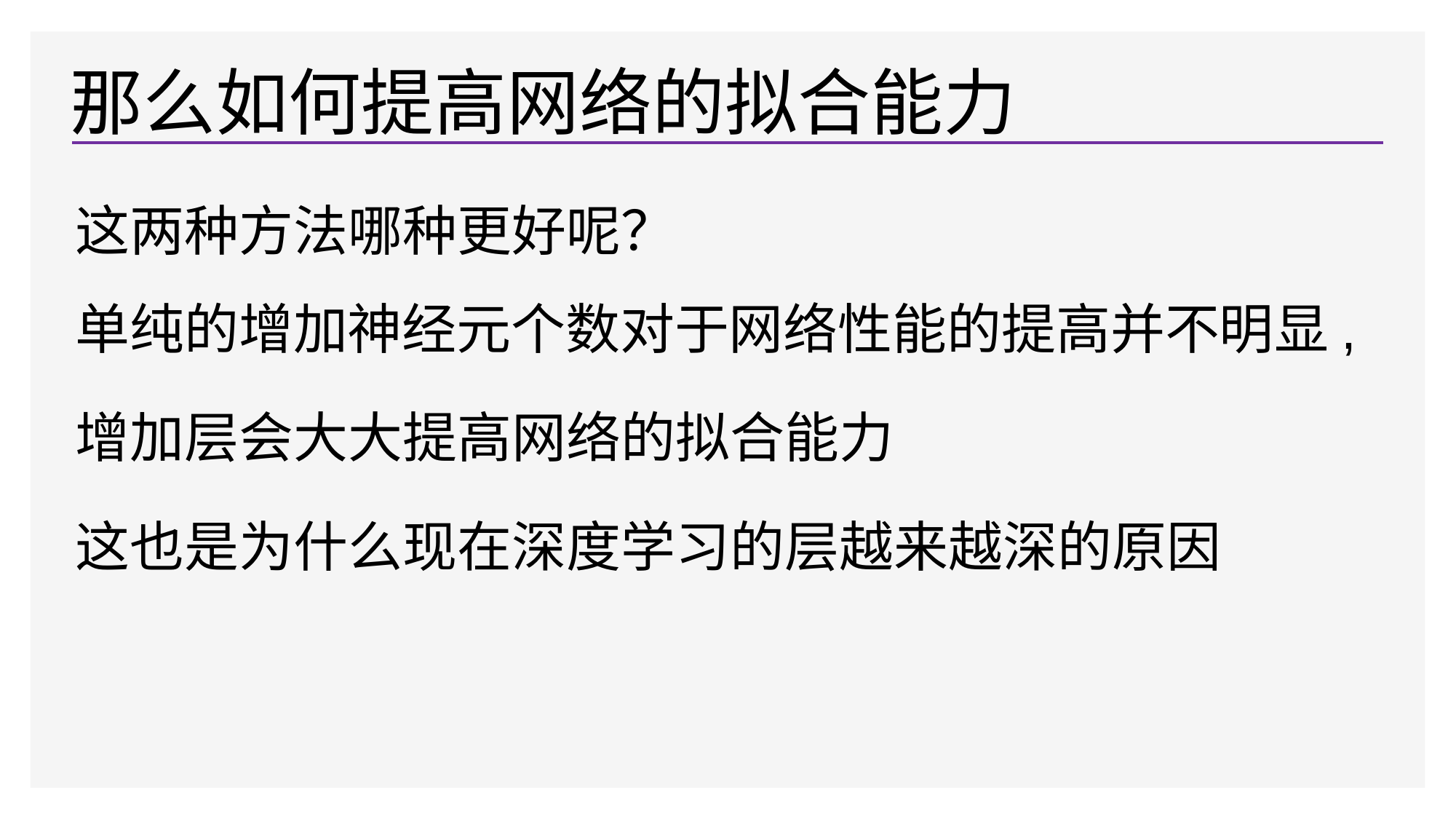

# 那么如何提高网络的拟合能力
这两种方法哪种更好呢？
单纯的增加神经元个数对于网络性能的提高并不明显,

增加层会大大提高网络的拟合能力

这也是为什么现在深度学习的层越来越深的原因